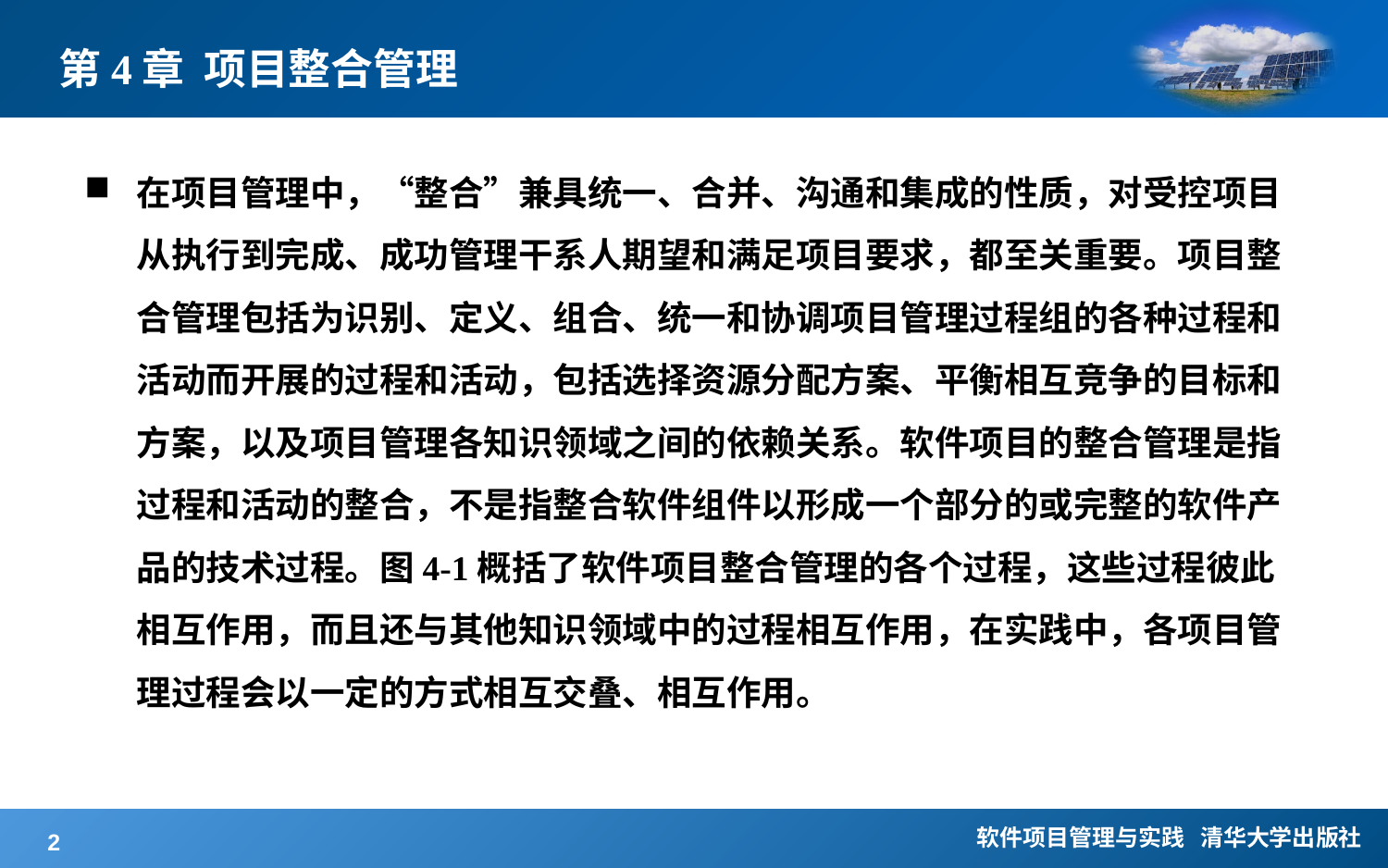

# 第4章  项目整合管理
在项目管理中，“整合”兼具统一、合并、沟通和集成的性质，对受控项目从执行到完成、成功管理干系人期望和满足项目要求，都至关重要。项目整合管理包括为识别、定义、组合、统一和协调项目管理过程组的各种过程和活动而开展的过程和活动，包括选择资源分配方案、平衡相互竞争的目标和方案，以及项目管理各知识领域之间的依赖关系。软件项目的整合管理是指过程和活动的整合，不是指整合软件组件以形成一个部分的或完整的软件产品的技术过程。图4-1概括了软件项目整合管理的各个过程，这些过程彼此相互作用，而且还与其他知识领域中的过程相互作用，在实践中，各项目管理过程会以一定的方式相互交叠、相互作用。